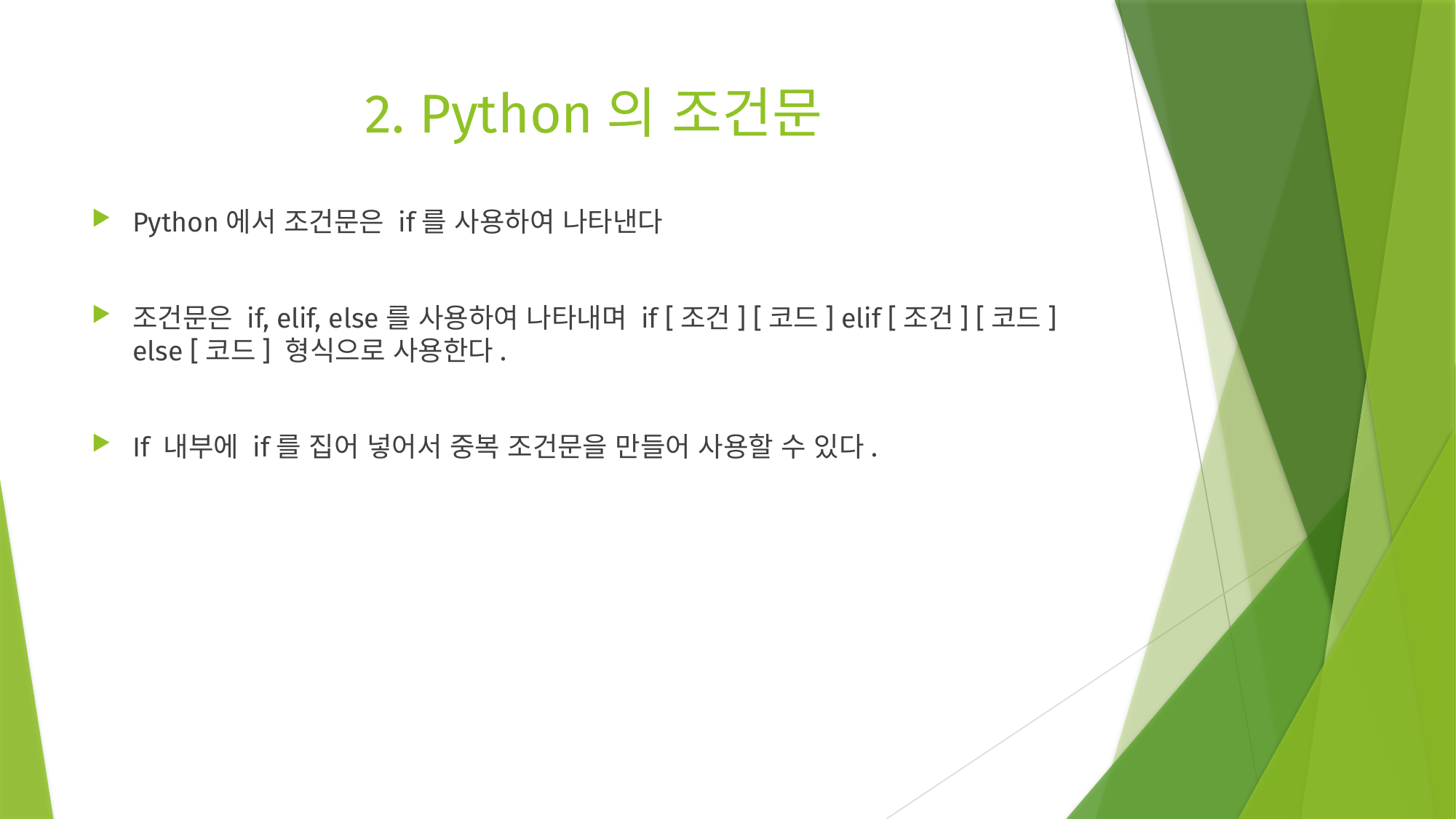

# 2. Python의 조건문
Python에서 조건문은 if를 사용하여 나타낸다

조건문은 if, elif, else를 사용하여 나타내며 if [조건] [코드] elif [조건] [코드] else [코드] 형식으로 사용한다.

If 내부에 if를 집어 넣어서 중복 조건문을 만들어 사용할 수 있다.